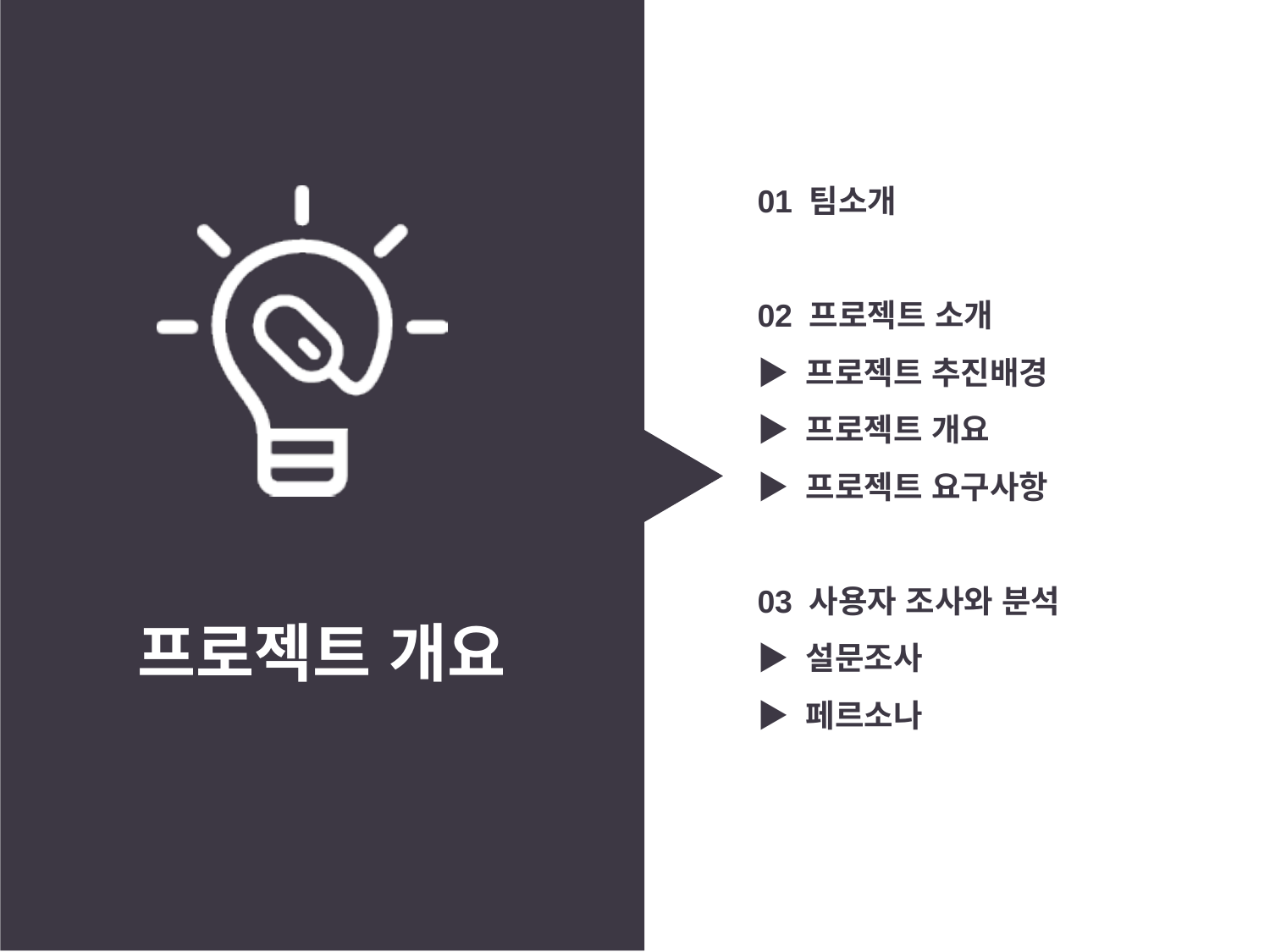

01 팀소개

02 프로젝트 소개
▶ 프로젝트 추진배경
▶ 프로젝트 개요
▶ 프로젝트 요구사항

03 사용자 조사와 분석
▶ 설문조사
▶ 페르소나

# 프로젝트 개요